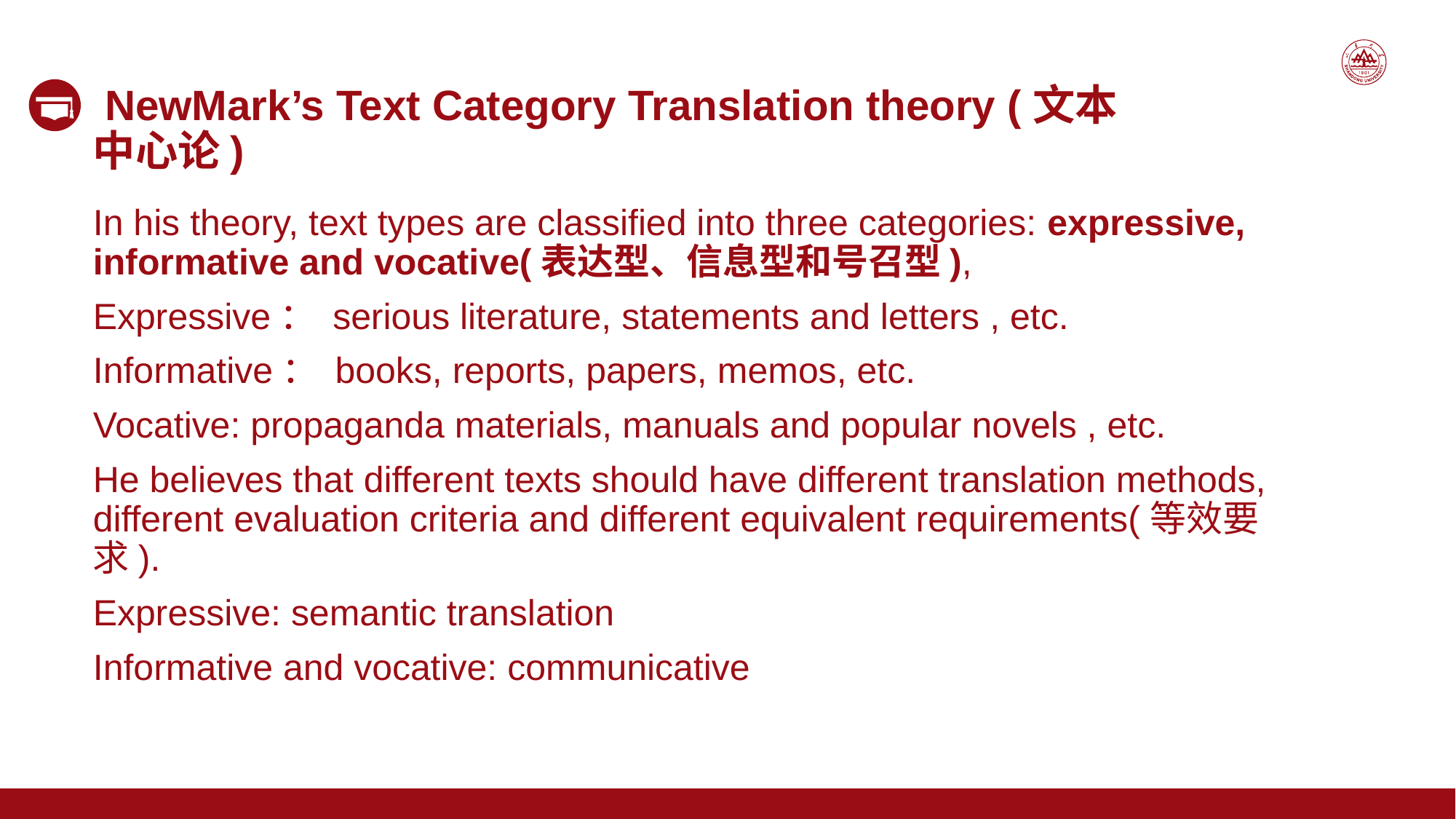

NewMark’s Text Category Translation theory (文本中心论)
In his theory, text types are classified into three categories: expressive, informative and vocative(表达型、信息型和号召型),
Expressive： serious literature, statements and letters , etc.
Informative： books, reports, papers, memos, etc.
Vocative: propaganda materials, manuals and popular novels , etc.
He believes that different texts should have different translation methods, different evaluation criteria and different equivalent requirements(等效要求).
Expressive: semantic translation
Informative and vocative: communicative